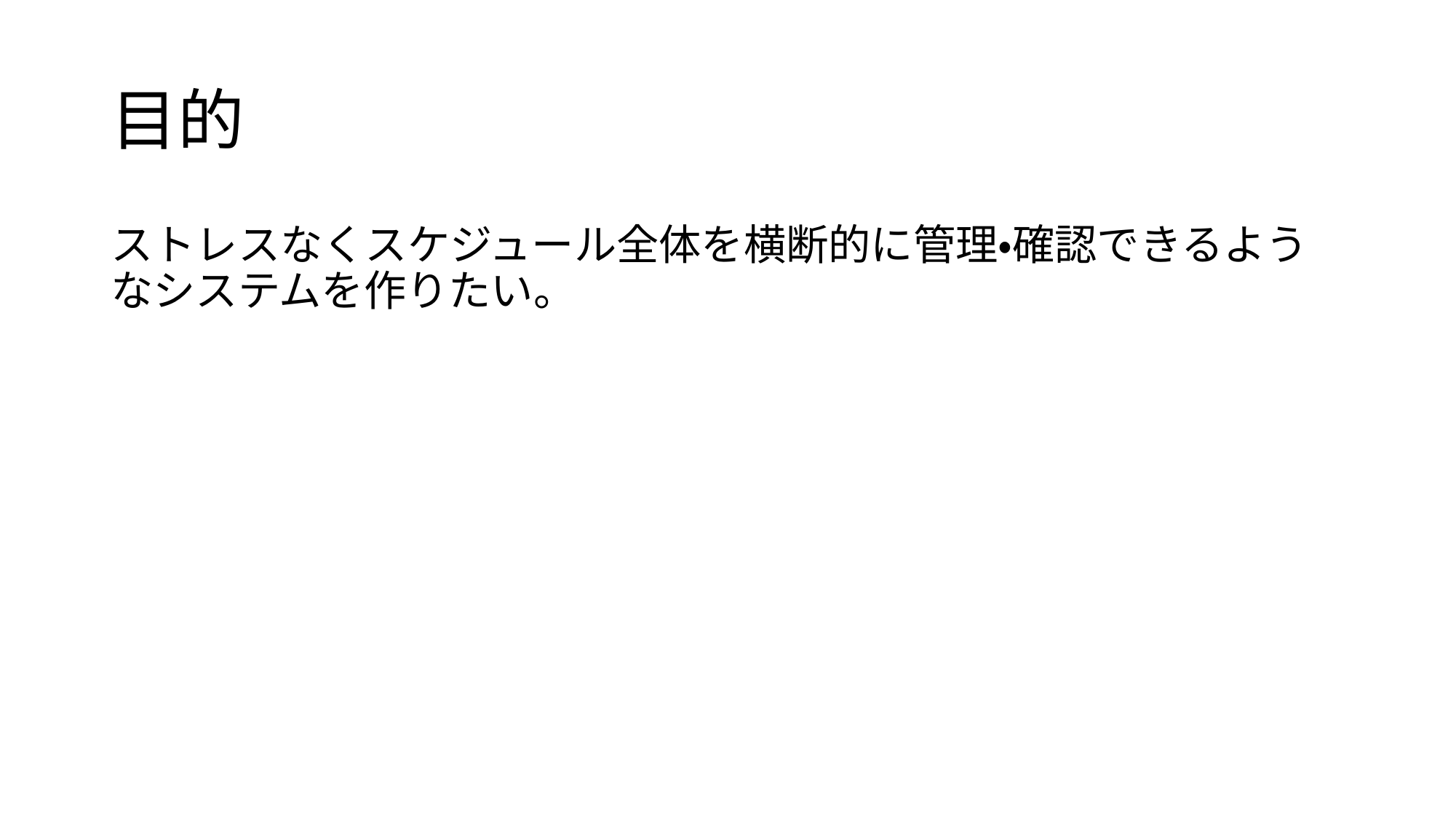

# 目的
ストレスなくスケジュール全体を横断的に管理・確認できるようなシステムを作りたい。